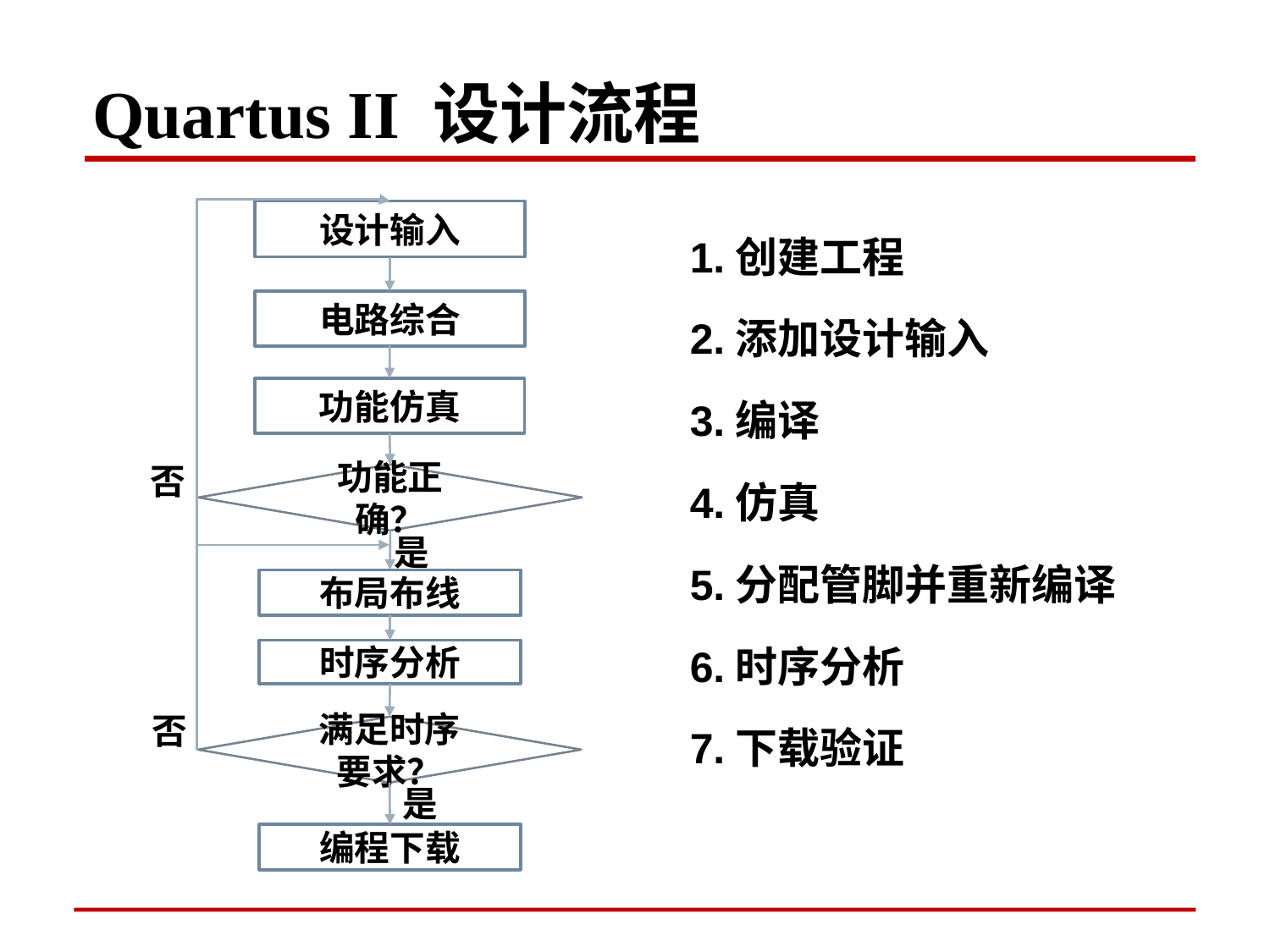

# Quartus II 设计流程
设计输入
电路综合
功能仿真
否
功能正确？
是
布局布线
时序分析
否
满足时序要求？
是
编程下载
1.创建工程
2.添加设计输入
3.编译
4.仿真
5.分配管脚并重新编译
6.时序分析
7.下载验证